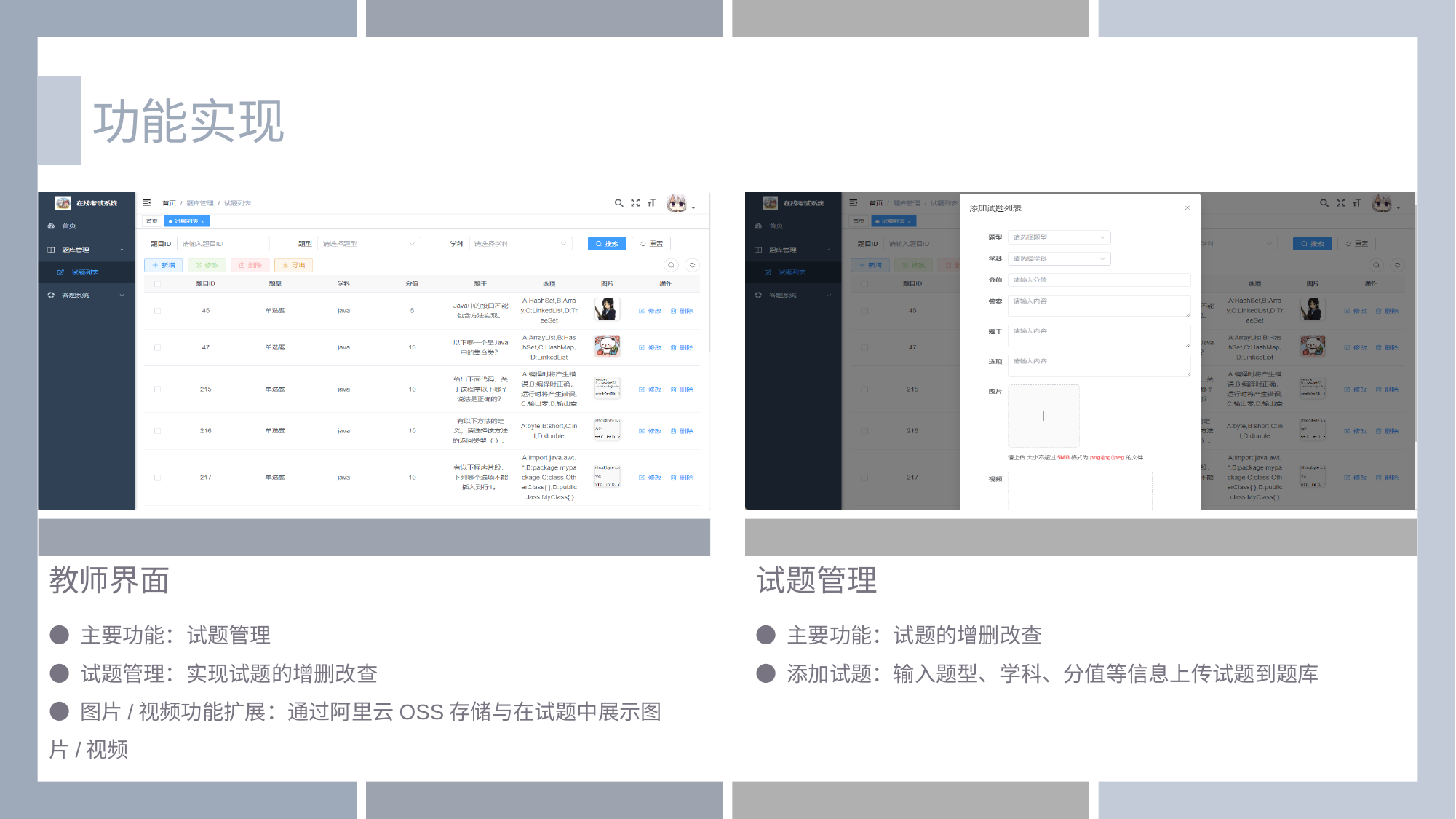

功能实现

教师界面
● 主要功能：试题管理
● 试题管理：实现试题的增删改查
● 图片/视频功能扩展：通过阿里云OSS存储与在试题中展示图片/视频
试题管理
● 主要功能：试题的增删改查
● 添加试题：输入题型、学科、分值等信息上传试题到题库